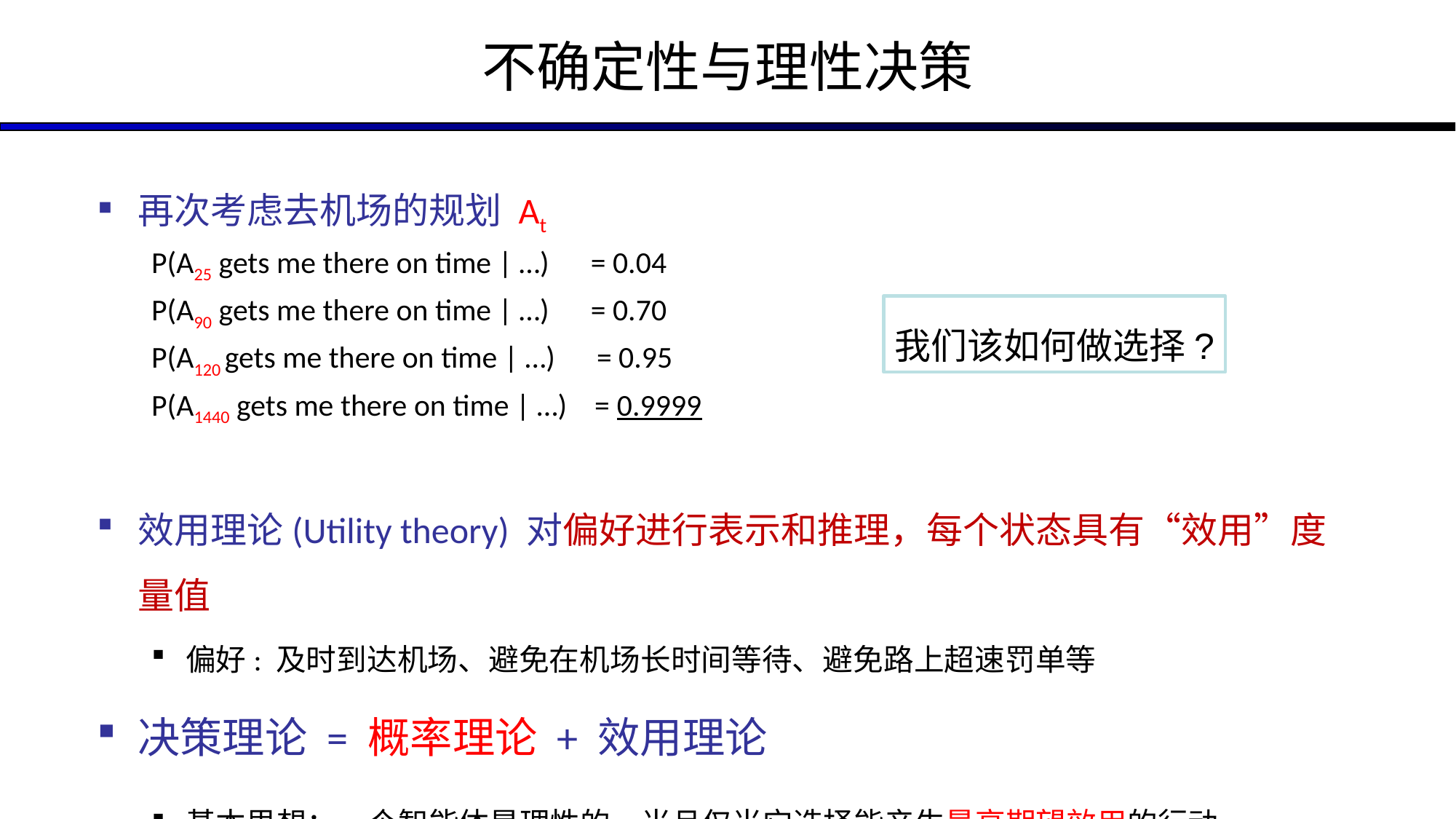

# 不确定性与理性决策
再次考虑去机场的规划 At
P(A25 gets me there on time | …)      = 0.04
P(A90 gets me there on time | …)      = 0.70
P(A120 gets me there on time | …)      = 0.95
P(A1440 gets me there on time | …)    = 0.9999

效用理论(Utility theory) 对偏好进行表示和推理，每个状态具有“效用”度量值
偏好: 及时到达机场、避免在机场长时间等待、避免路上超速罚单等
决策理论 = 概率理论 + 效用理论
基本思想：一个智能体是理性的，当且仅当它选择能产生最高期望效用的行动

我们该如何做选择?